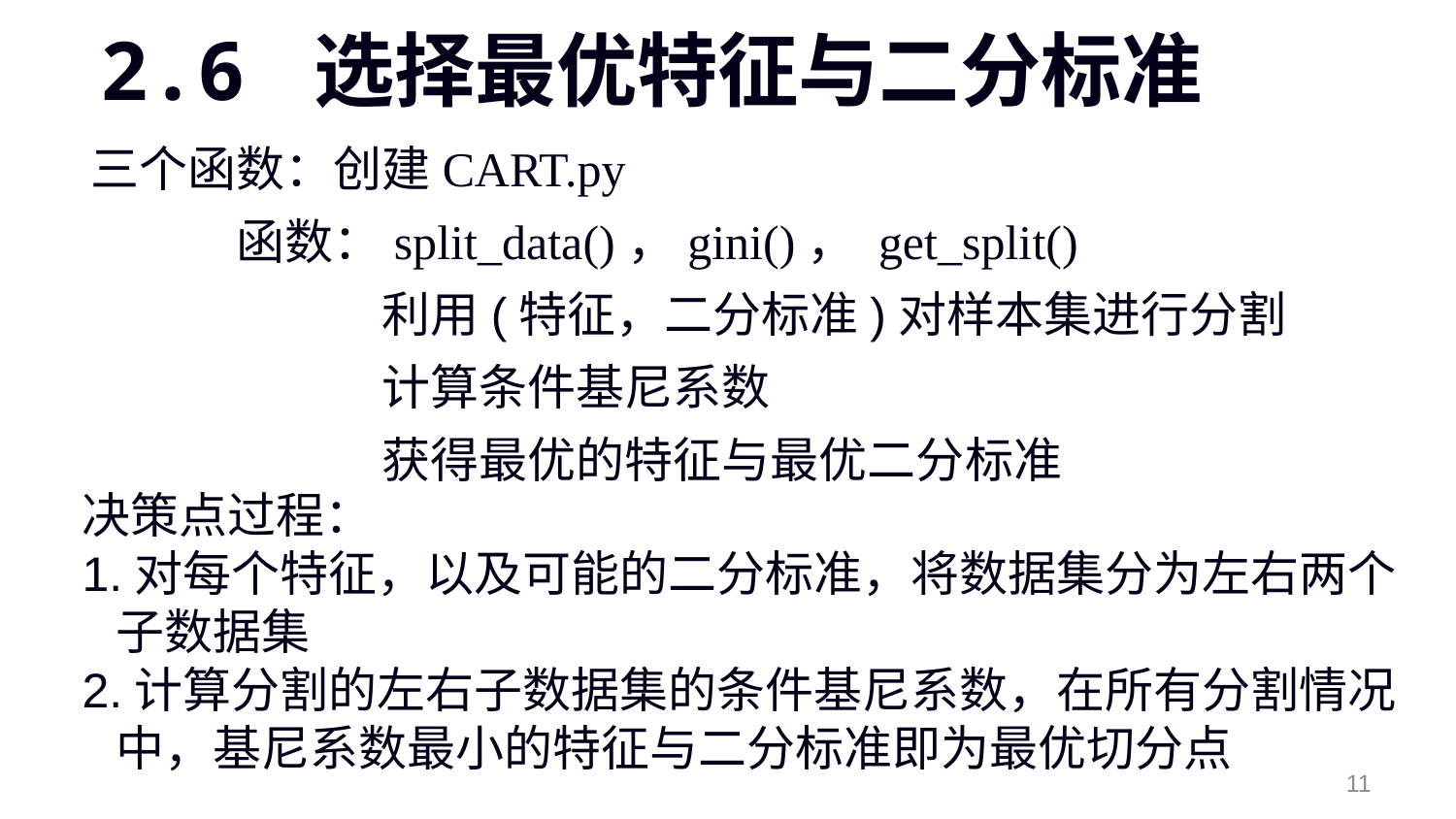

# 2.6 选择最优特征与二分标准
三个函数：创建CART.py
	函数：split_data()，gini()， get_split()
		利用(特征，二分标准)对样本集进行分割
		计算条件基尼系数
		获得最优的特征与最优二分标准
决策点过程：
1.对每个特征，以及可能的二分标准，将数据集分为左右两个
  子数据集
2.计算分割的左右子数据集的条件基尼系数，在所有分割情况
  中，基尼系数最小的特征与二分标准即为最优切分点